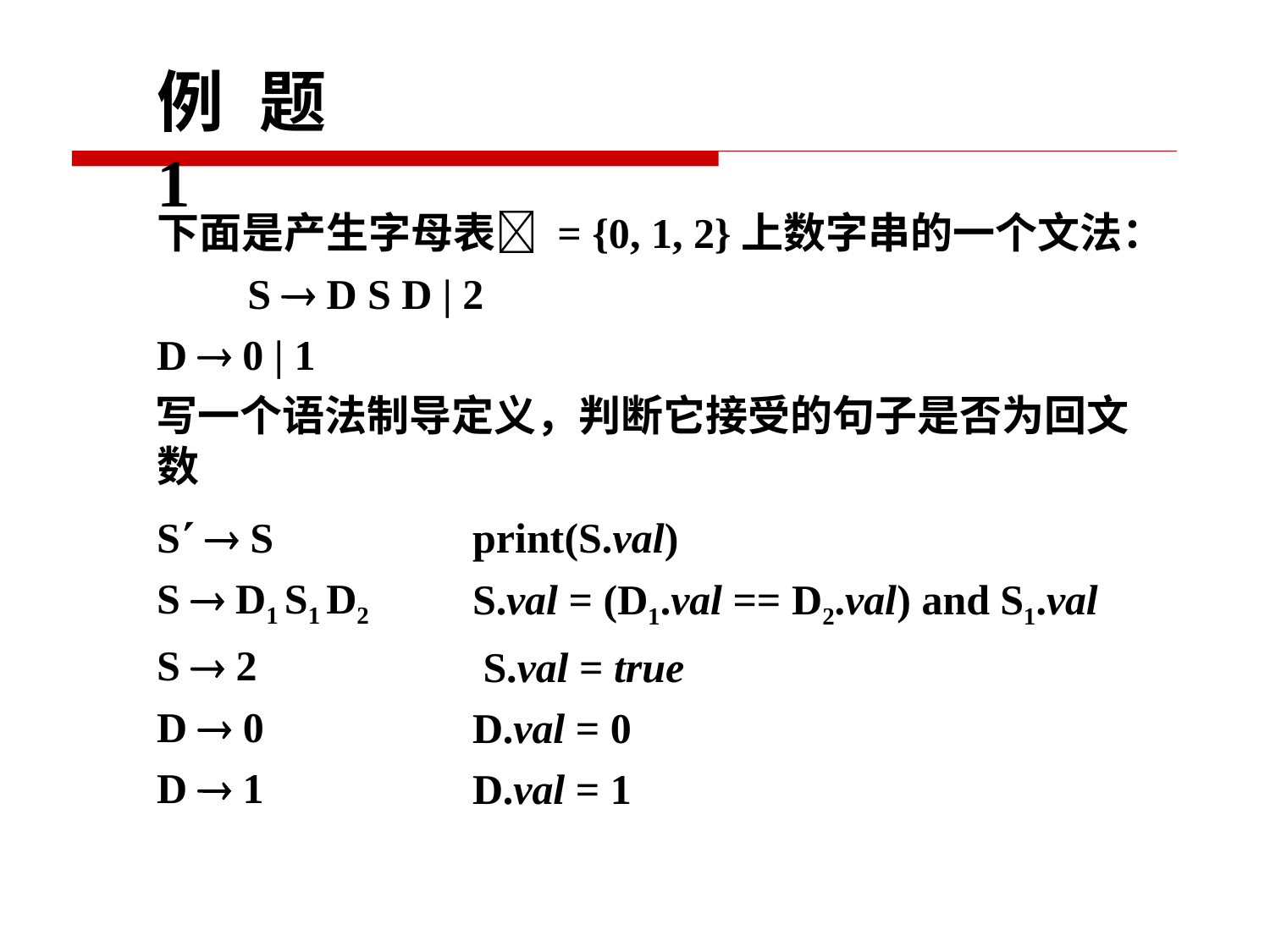

# 例	题	1
下面是产生字母表Σ = {0, 1, 2}上数字串的一个文法：  S → D S D | 2
D → 0 | 1
写一个语法制导定义，判断它接受的句子是否为回文数
S′ → S
S → D1 S1 D2
S → 2
D → 0
D → 1
print(S.val)
S.val = (D1.val == D2.val) and S1.val  S.val = true
D.val = 0
D.val = 1
16